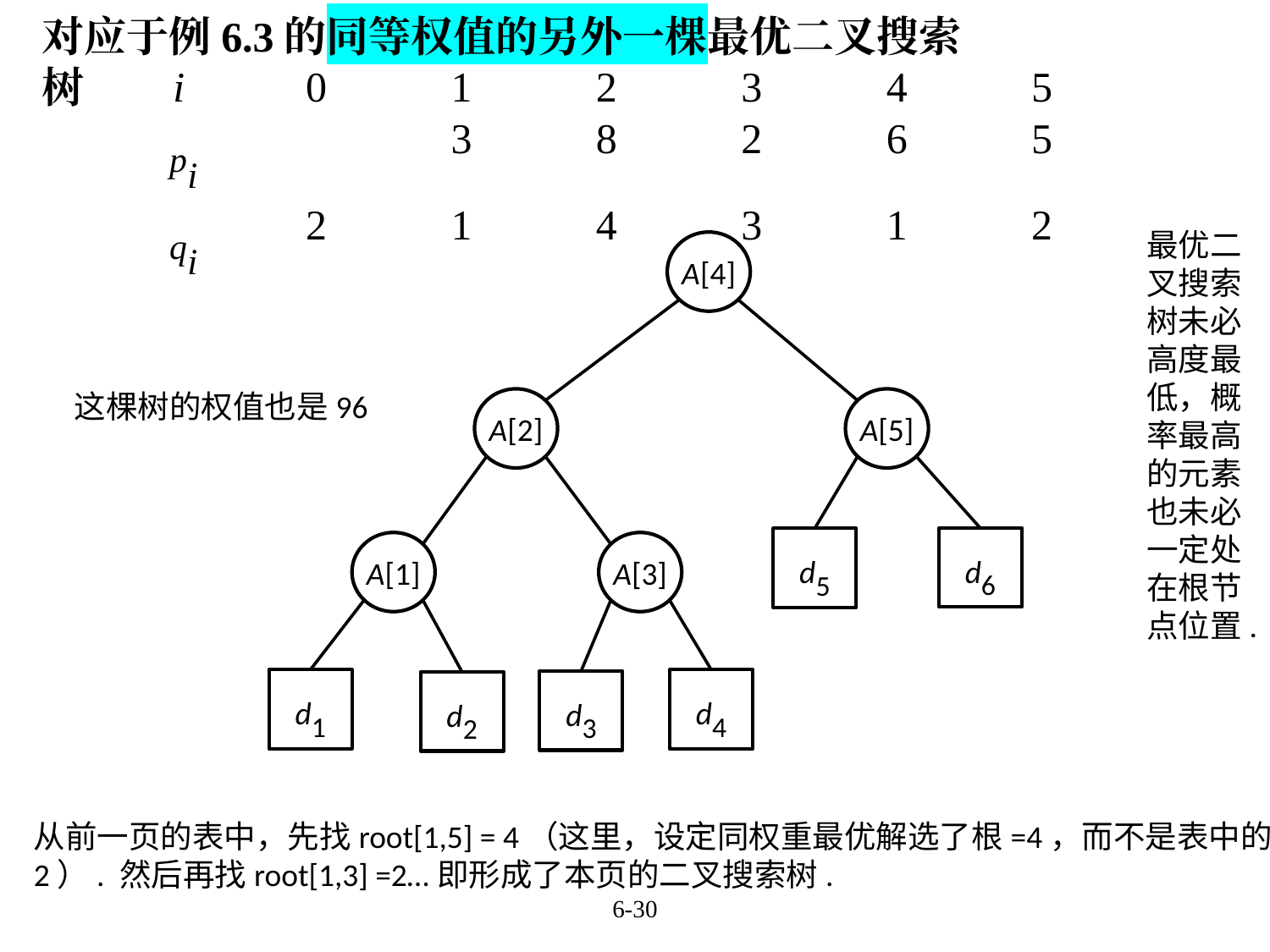

对应于例6.3的同等权值的另外一棵最优二叉搜索树
| i | 0 | 1 | 2 | 3 | 4 | 5 |
| --- | --- | --- | --- | --- | --- | --- |
| pi |  | 3 | 8 | 2 | 6 | 5 |
| qi | 2 | 1 | 4 | 3 | 1 | 2 |
最优二叉搜索树未必高度最低，概率最高的元素也未必一定处在根节点位置.
A[4]
这棵树的权值也是96
A[2]
A[5]
d6
d5
A[3]
A[1]
d1
d4
d3
d2
从前一页的表中，先找root[1,5] = 4（这里，设定同权重最优解选了根=4，而不是表中的2）. 然后再找root[1,3] =2…即形成了本页的二叉搜索树.
6-30